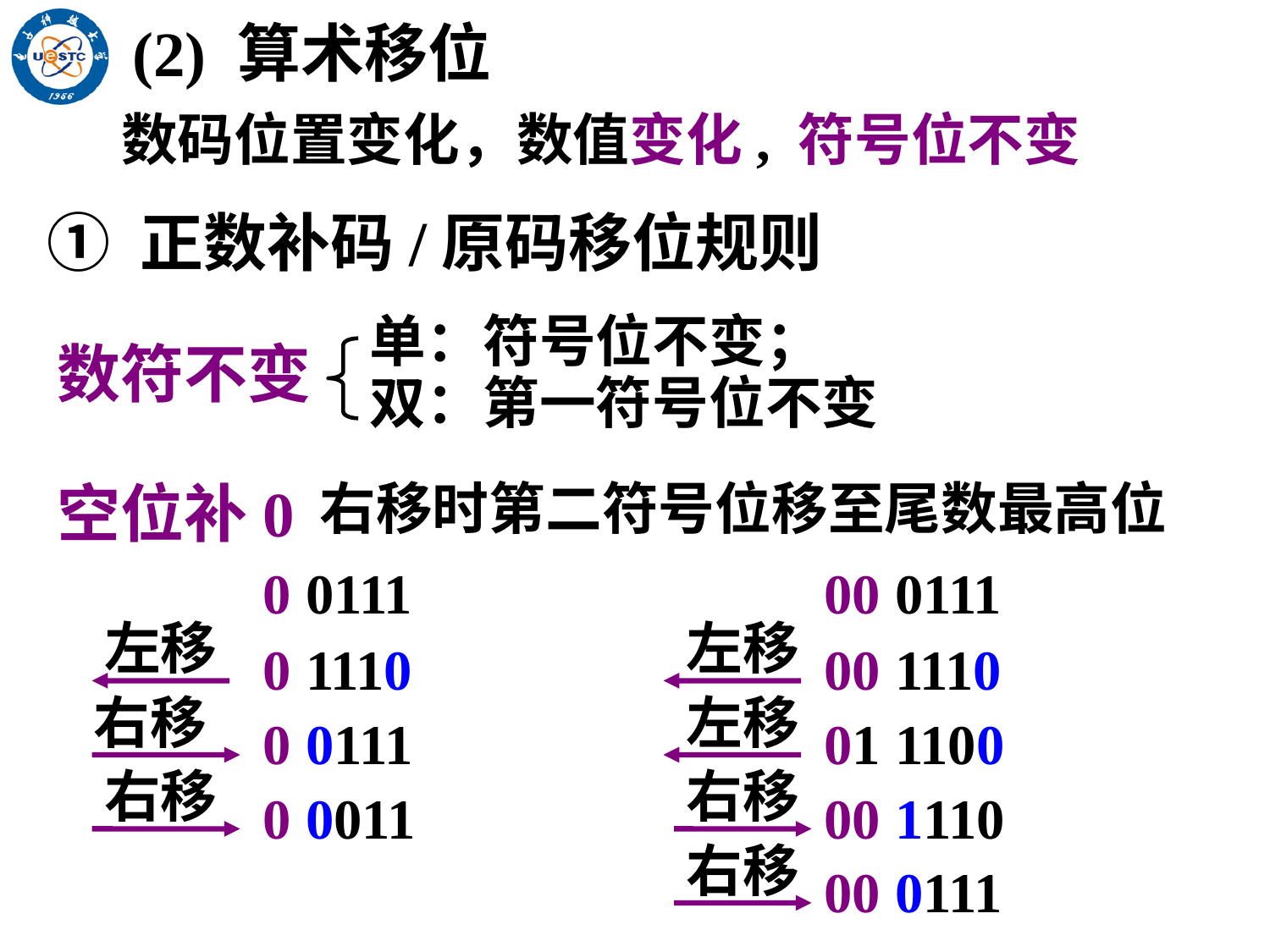

(2) 算术移位
数码位置变化，数值变化, 符号位不变
① 正数补码/原码移位规则
数符不变
单：符号位不变；
双：第一符号位不变

空位补0
右移时第二符号位移至尾数最高位
0 0111
00 0111
左移

左移

0 1110
00 1110
右移

左移

0 0111
01 1100
右移

右移

0 0011
00 1110
右移

00 0111